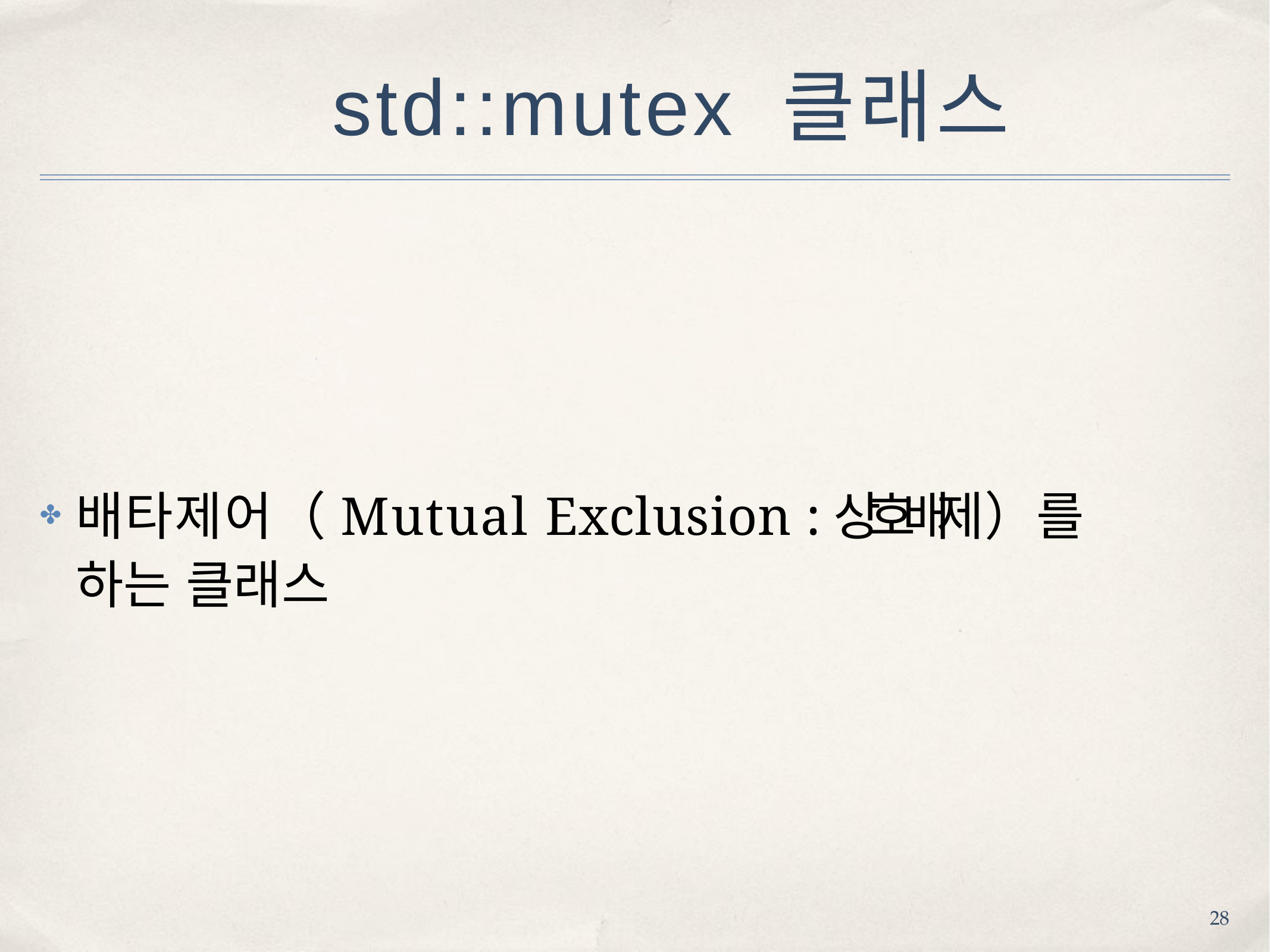

# std::mutex 클래스
배타제어（Mutual Exclusion : 상호배제）를 하는 클래스
✤
28